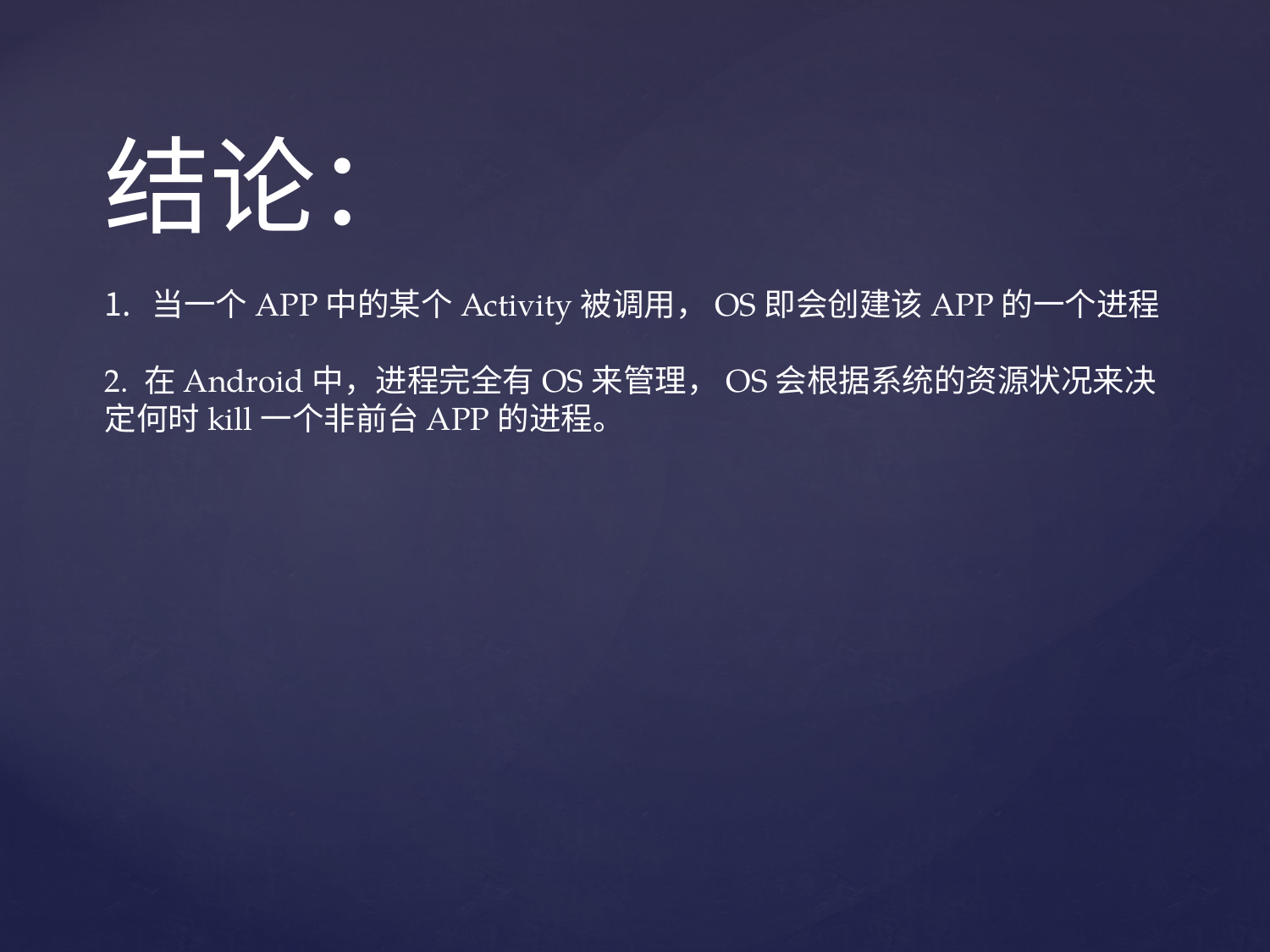

结论：

当一个APP中的某个Activity被调用，OS即会创建该APP的一个进程

2. 在Android中，进程完全有OS来管理，OS会根据系统的资源状况来决定何时kill一个非前台APP的进程。